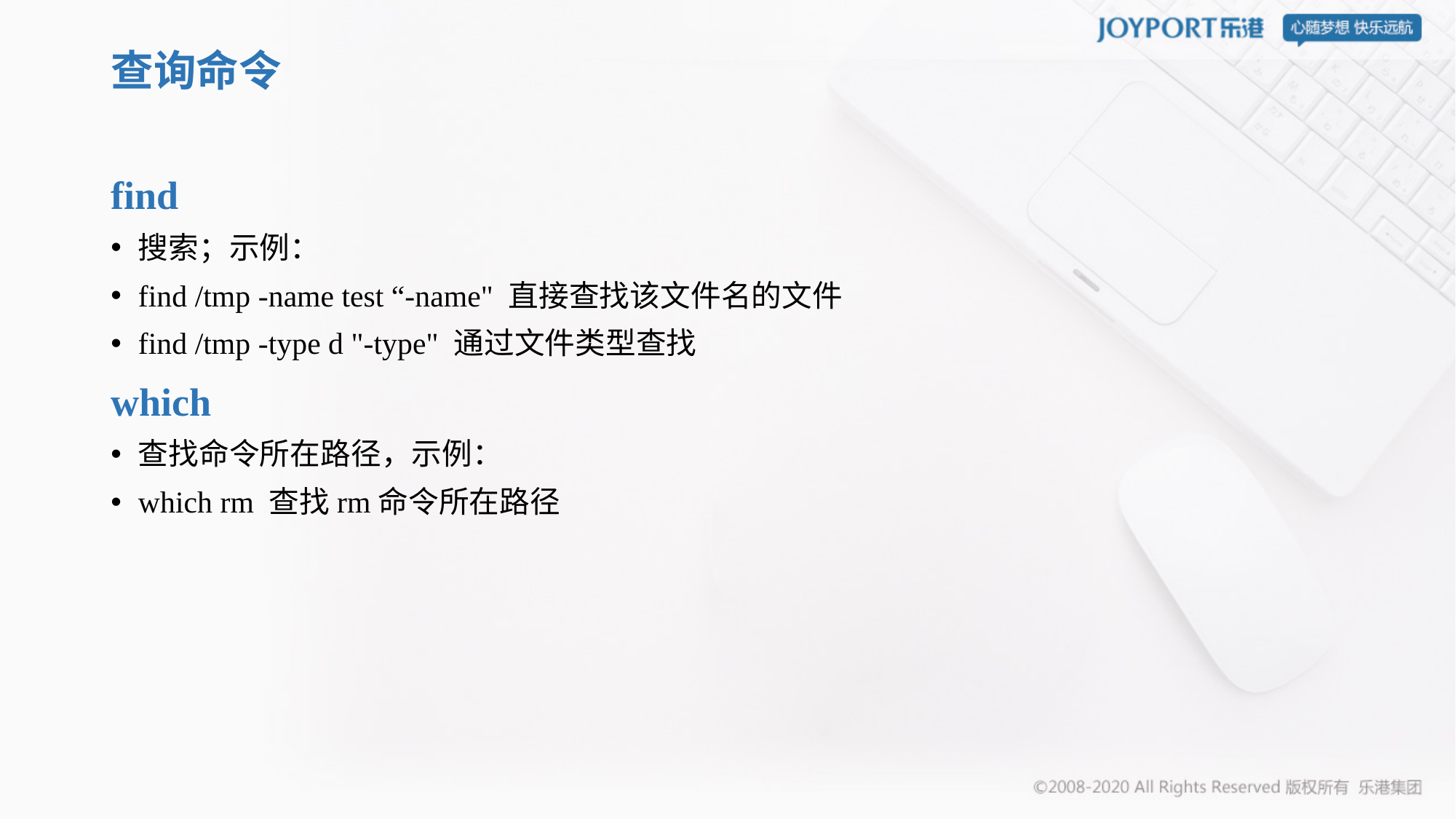

# 查询命令
find
搜索；示例：
find /tmp -name test “-name" 直接查找该文件名的文件
find /tmp -type d "-type" 通过文件类型查找
which
查找命令所在路径，示例：
which rm 查找rm命令所在路径